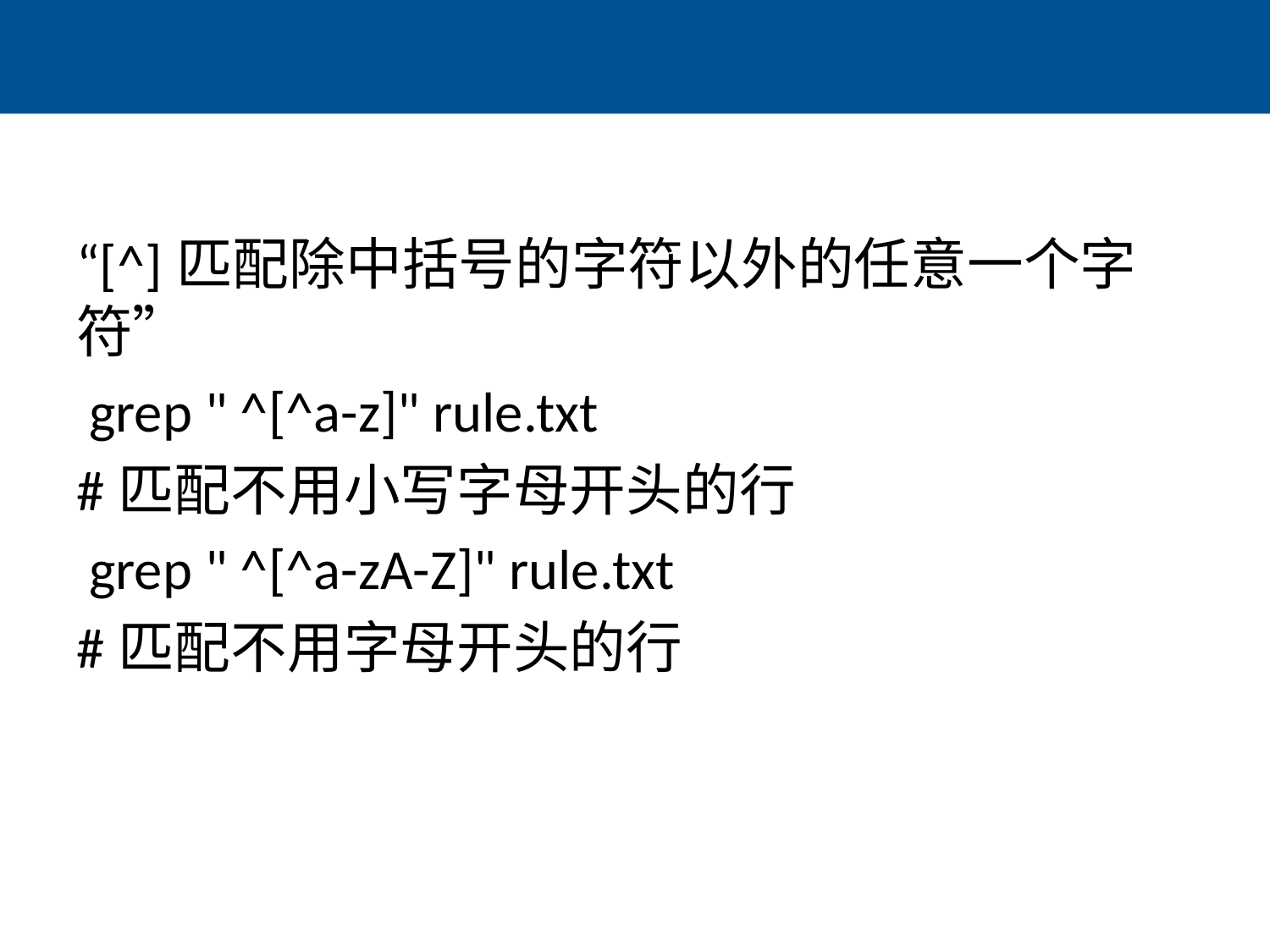

#
“[^]匹配除中括号的字符以外的任意一个字符”
 grep " ^[^a-z]" rule.txt
#匹配不用小写字母开头的行
 grep " ^[^a-zA-Z]" rule.txt
#匹配不用字母开头的行